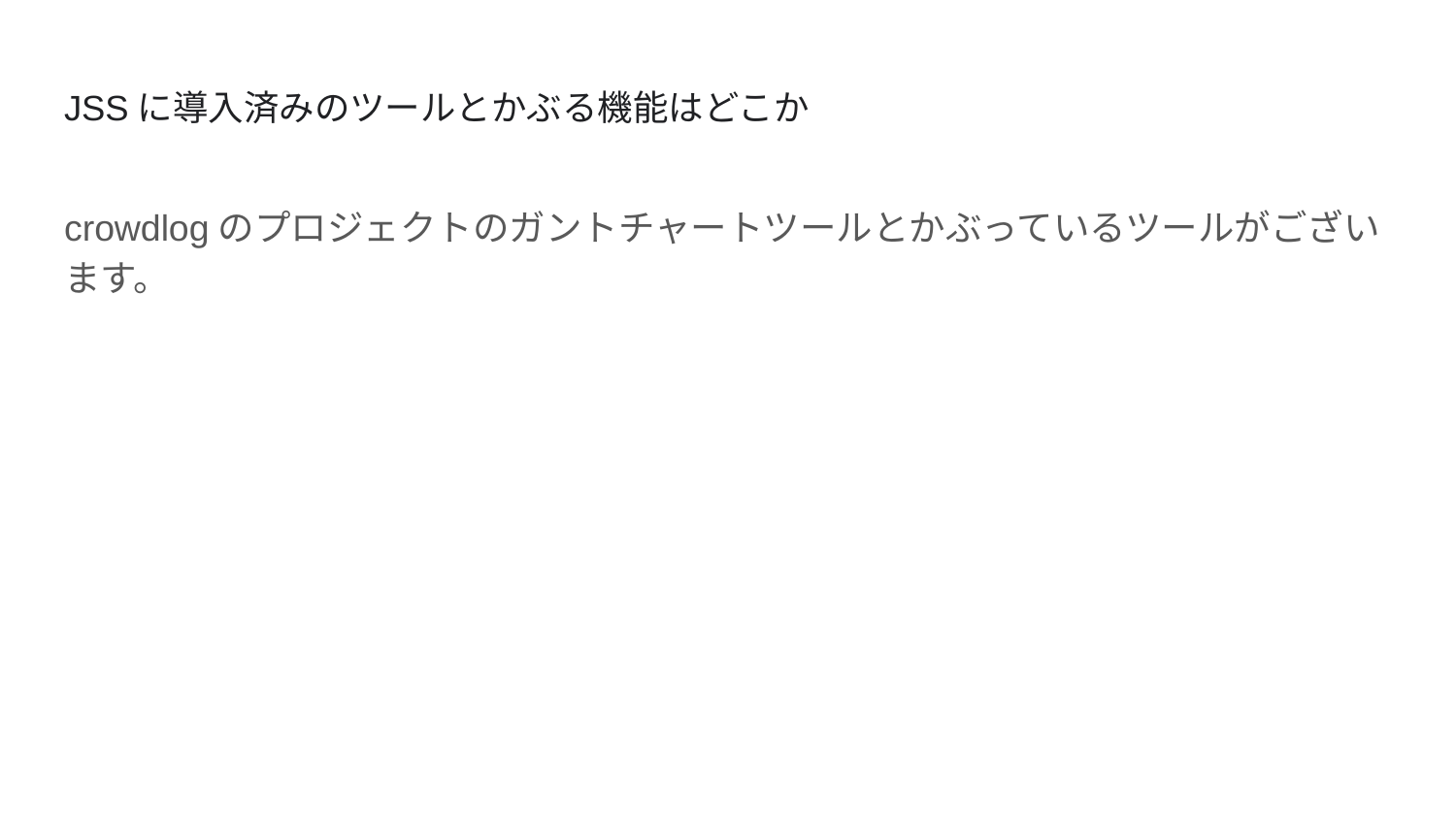

# JSSに導入済みのツールとかぶる機能はどこか
crowdlogのプロジェクトのガントチャートツールとかぶっているツールがございます。